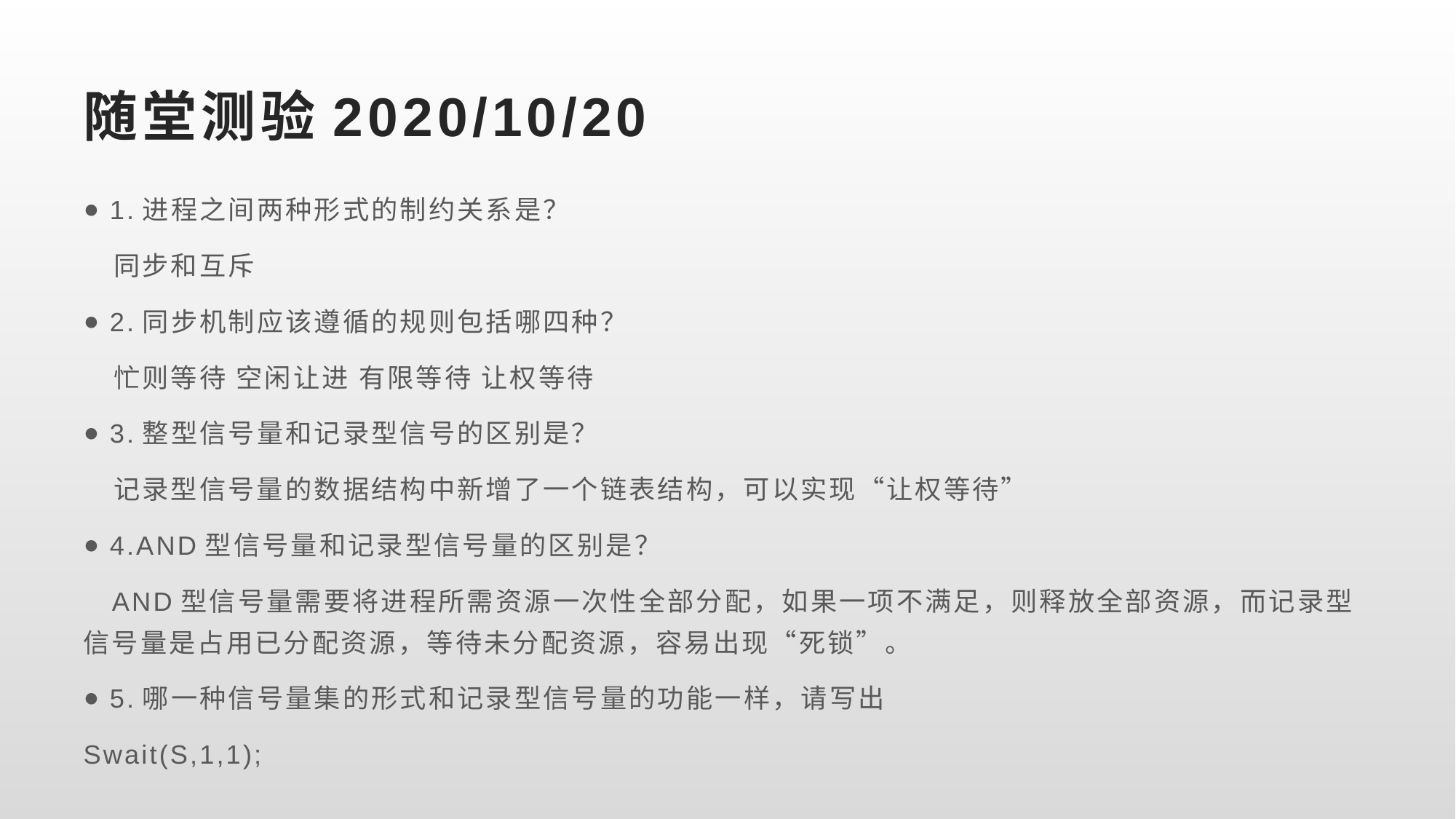

# 随堂测验2020/10/20
1.进程之间两种形式的制约关系是？
   同步和互斥
2.同步机制应该遵循的规则包括哪四种？
   忙则等待 空闲让进 有限等待 让权等待
3.整型信号量和记录型信号的区别是？
   记录型信号量的数据结构中新增了一个链表结构，可以实现“让权等待”
4.AND型信号量和记录型信号量的区别是？
   AND型信号量需要将进程所需资源一次性全部分配，如果一项不满足，则释放全部资源，而记录型信号量是占用已分配资源，等待未分配资源，容易出现“死锁”。
5.哪一种信号量集的形式和记录型信号量的功能一样，请写出
Swait(S,1,1);